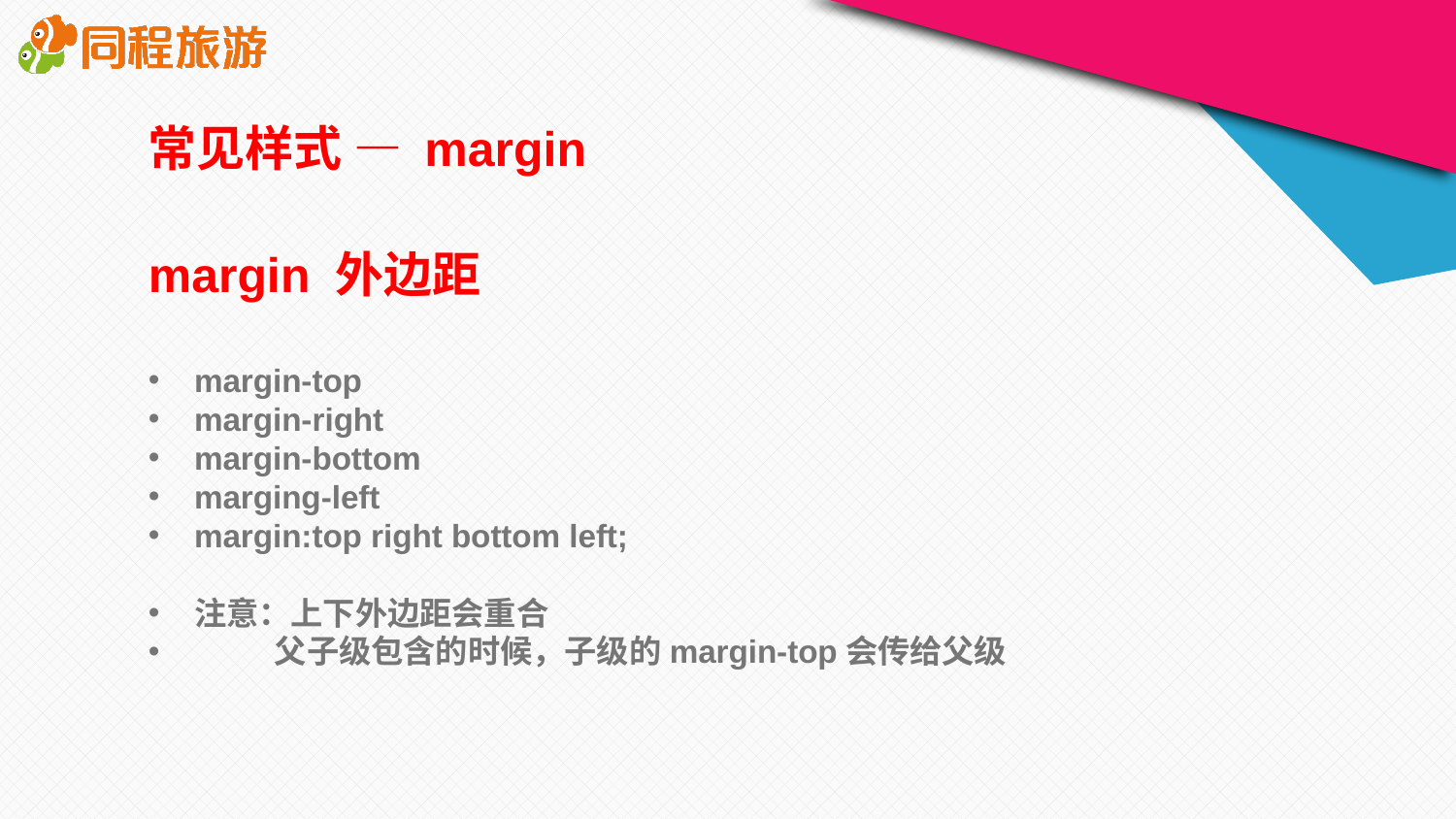

常见样式 — margin
margin 外边距

margin-top
margin-right
margin-bottom
marging-left
margin:top right bottom left;

注意：上下外边距会重合
          父子级包含的时候，子级的margin-top会传给父级